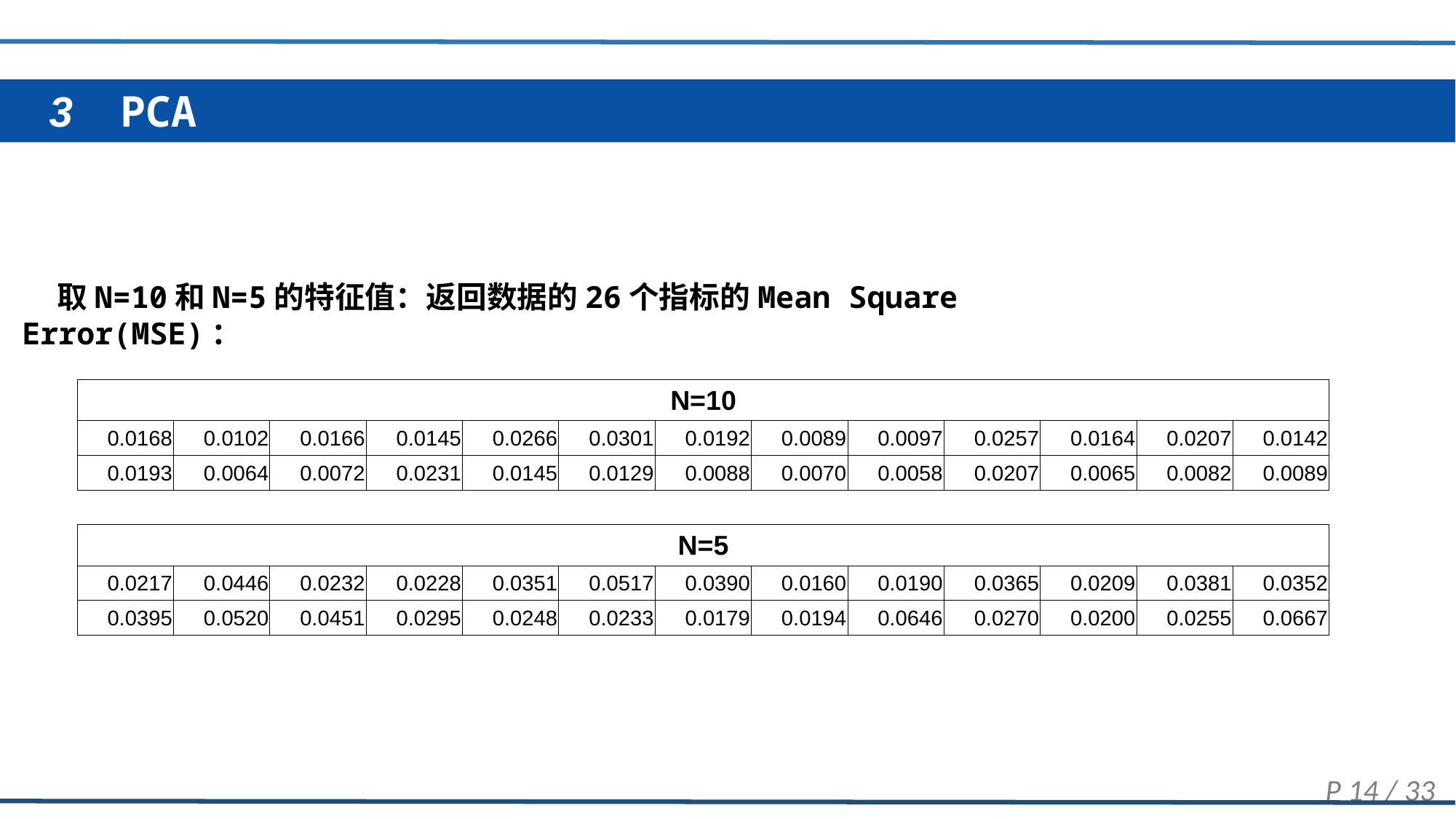

3    PCA
    取N=10和N=5的特征值：返回数据的26个指标的Mean Square Error(MSE)：
| N=10 |  |  |  |  |  |  |  |  |  |  |  |  |
| --- | --- | --- | --- | --- | --- | --- | --- | --- | --- | --- | --- | --- |
| 0.0168 | 0.0102 | 0.0166 | 0.0145 | 0.0266 | 0.0301 | 0.0192 | 0.0089 | 0.0097 | 0.0257 | 0.0164 | 0.0207 | 0.0142 |
| 0.0193 | 0.0064 | 0.0072 | 0.0231 | 0.0145 | 0.0129 | 0.0088 | 0.0070 | 0.0058 | 0.0207 | 0.0065 | 0.0082 | 0.0089 |
|  |  |  |  |  |  |  |  |  |  |  |  |  |
| N=5 |  |  |  |  |  |  |  |  |  |  |  |  |
| 0.0217 | 0.0446 | 0.0232 | 0.0228 | 0.0351 | 0.0517 | 0.0390 | 0.0160 | 0.0190 | 0.0365 | 0.0209 | 0.0381 | 0.0352 |
| 0.0395 | 0.0520 | 0.0451 | 0.0295 | 0.0248 | 0.0233 | 0.0179 | 0.0194 | 0.0646 | 0.0270 | 0.0200 | 0.0255 | 0.0667 |